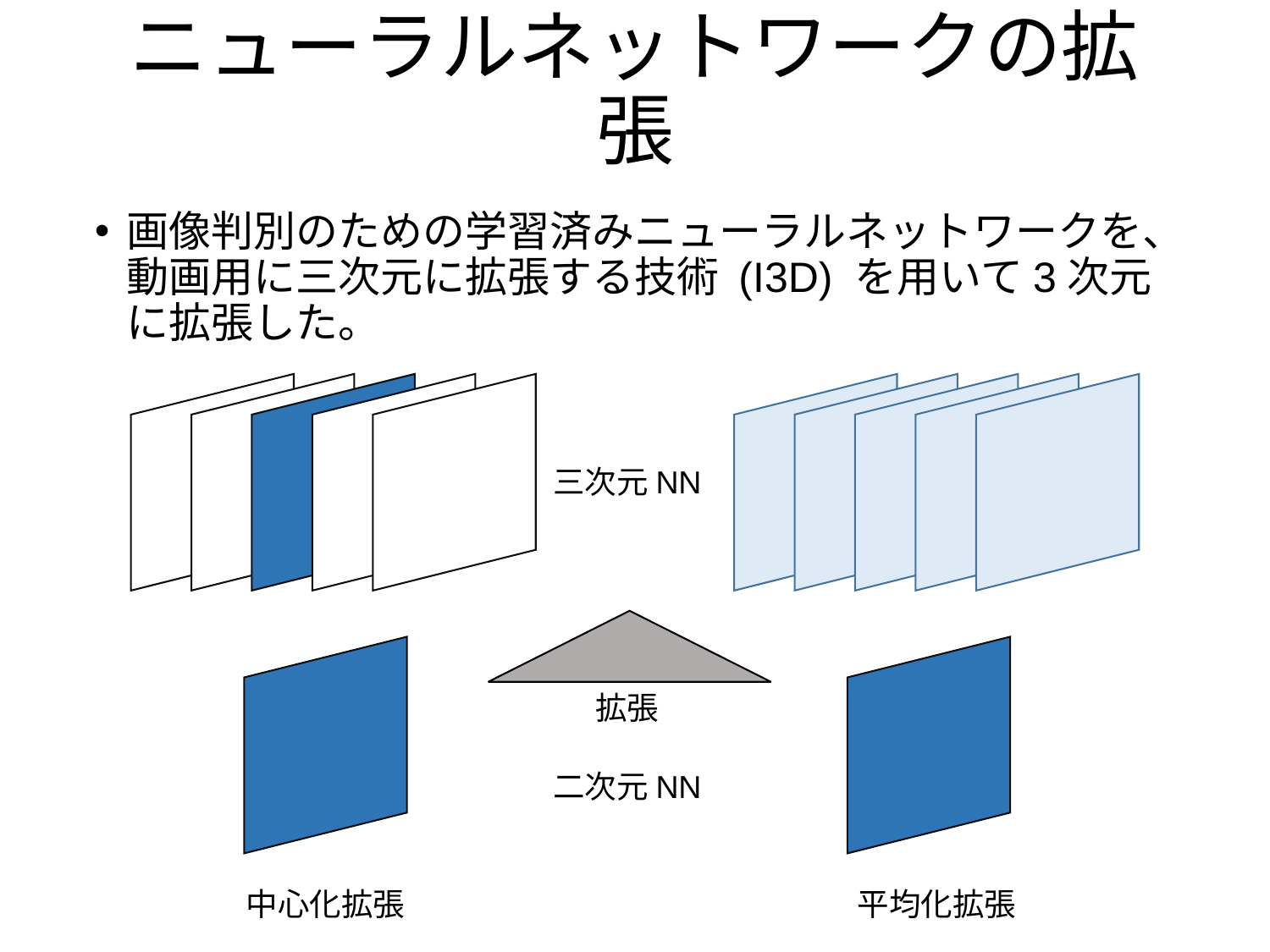

# ニューラルネットワークの拡張
画像判別のための学習済みニューラルネットワークを、動画用に三次元に拡張する技術 (I3D) を用いて3次元に拡張した。

三次元NN

拡張
二次元NN
中心化拡張
平均化拡張